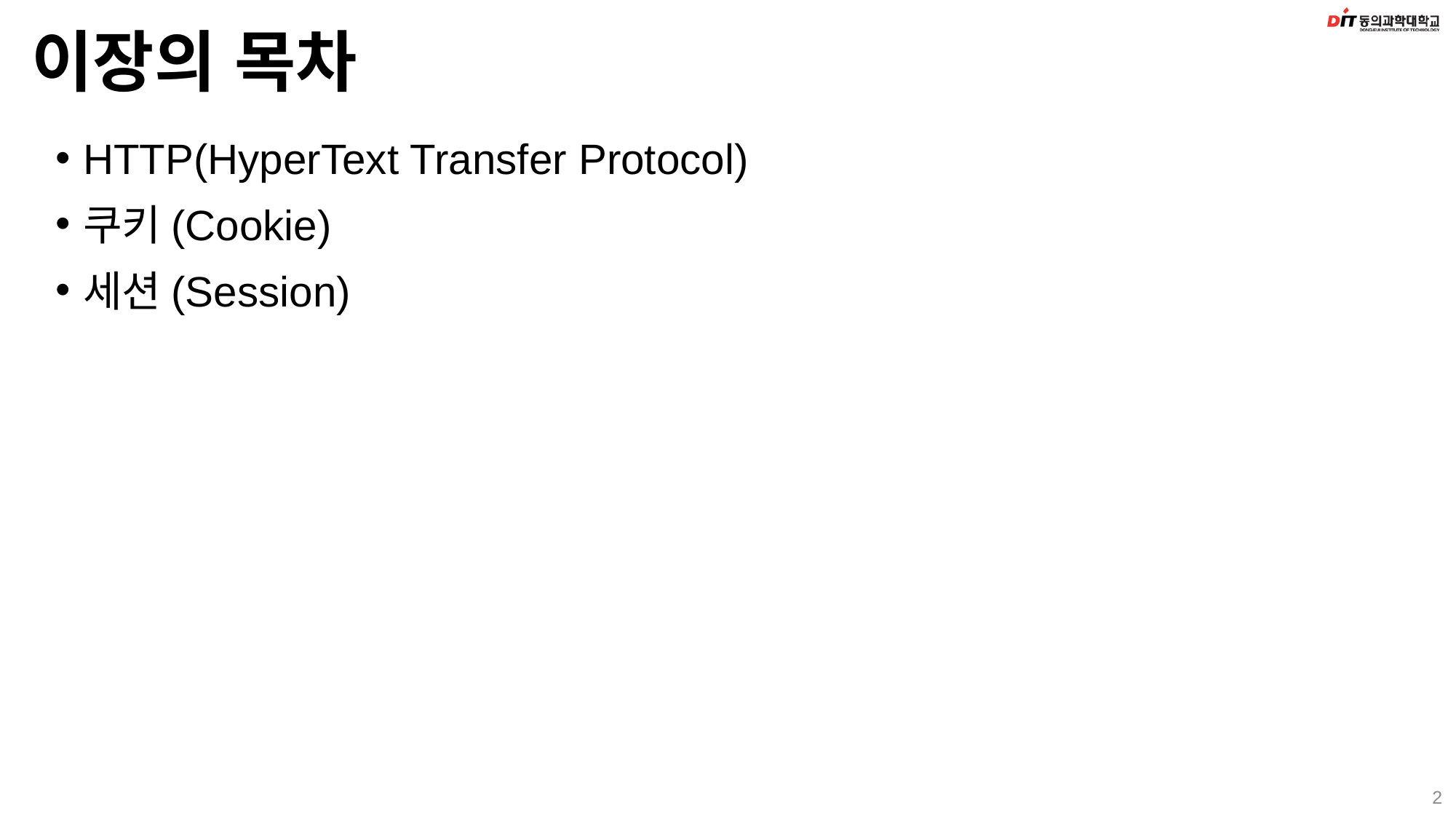

# 이장의 목차
HTTP(HyperText Transfer Protocol)
쿠키(Cookie)
세션(Session)
2